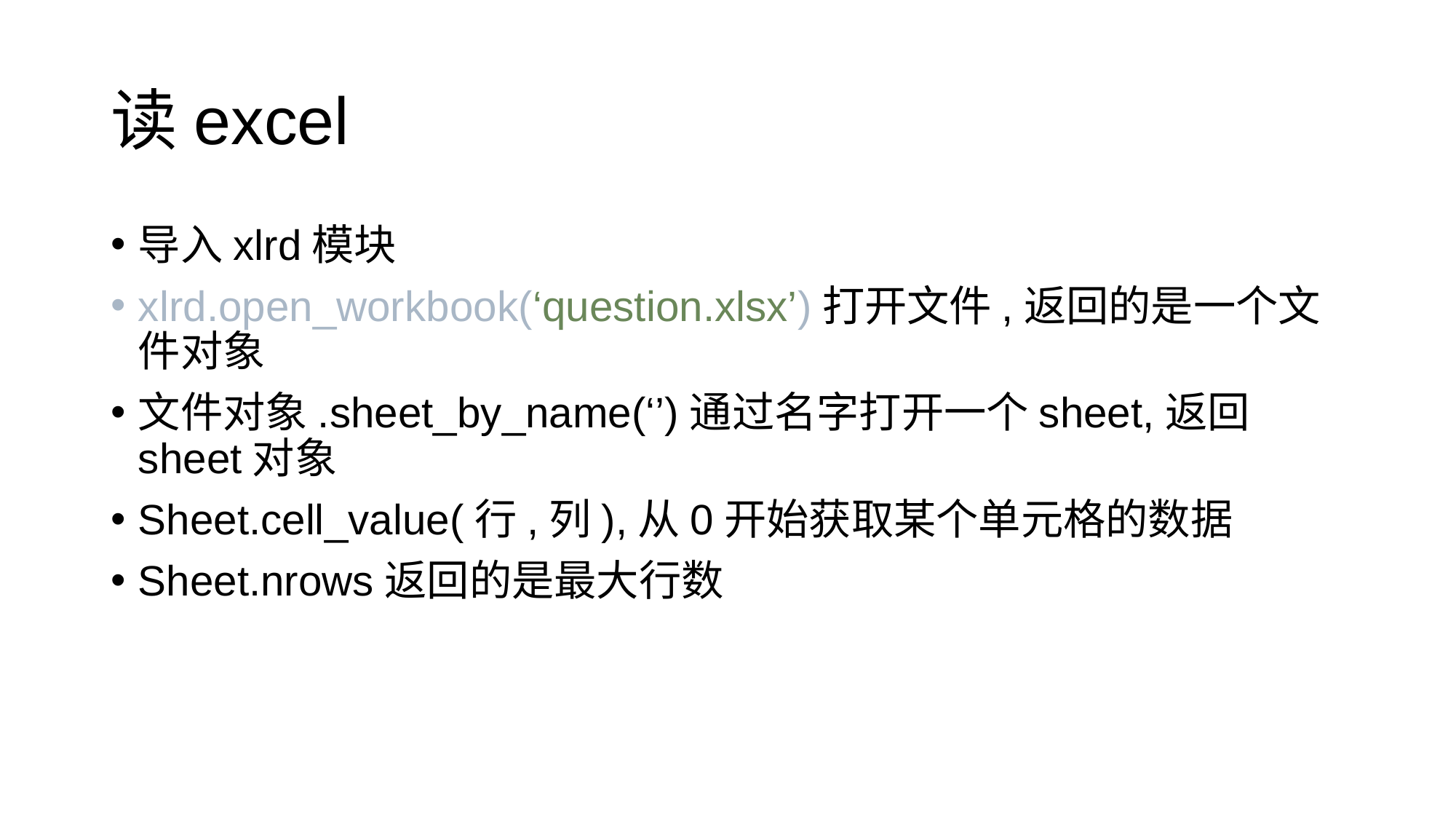

# 读excel
导入xlrd模块
xlrd.open_workbook(‘question.xlsx’)打开文件,返回的是一个文件对象
文件对象.sheet_by_name(‘’)通过名字打开一个sheet,返回sheet对象
Sheet.cell_value(行,列),从0开始获取某个单元格的数据
Sheet.nrows返回的是最大行数